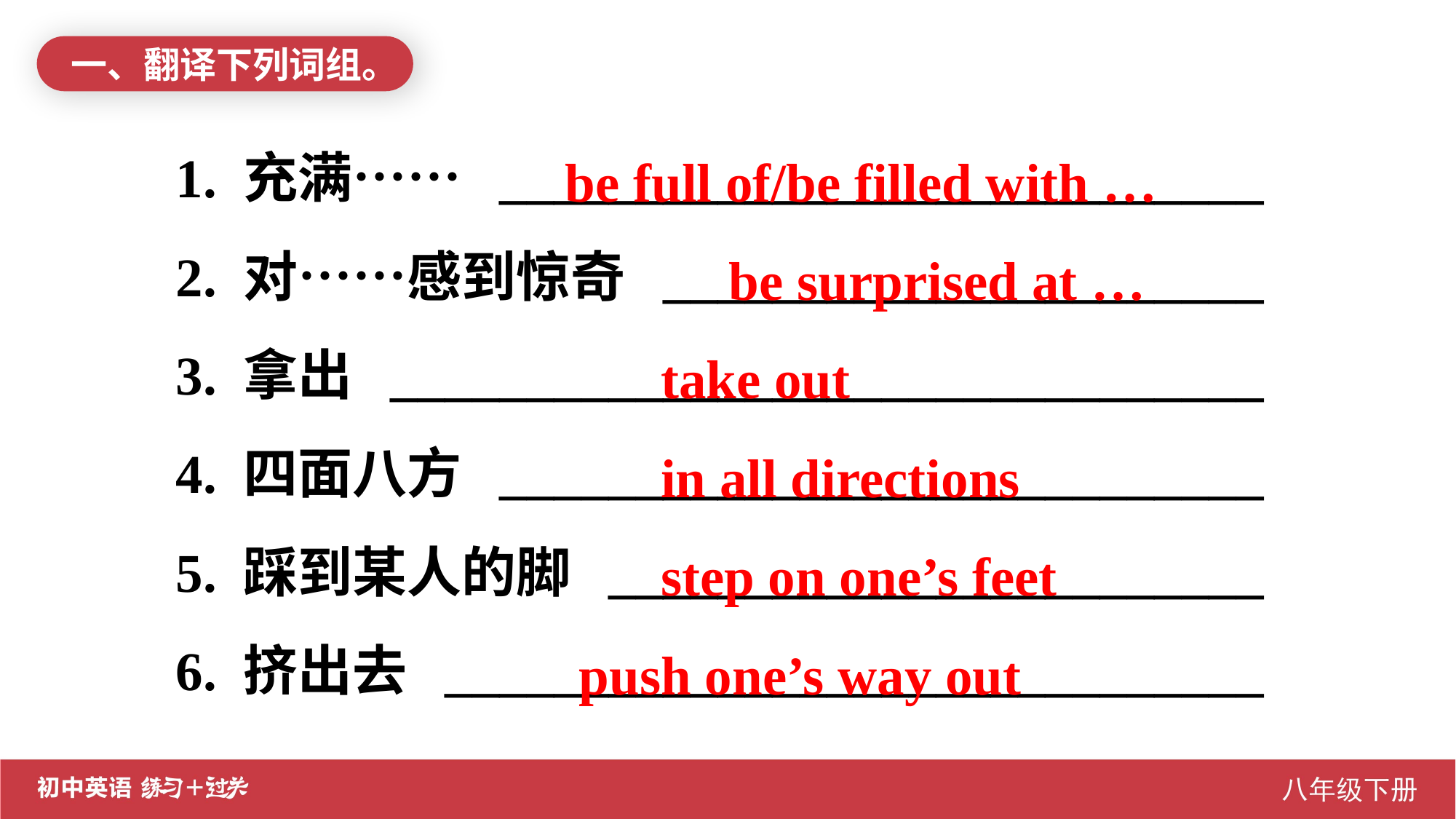

一、翻译下列词组。
1. 充满……  ____________________________
2. 对……感到惊奇  ______________________
3. 拿出  ________________________________
4. 四面八方  ____________________________
5. 踩到某人的脚  ________________________
6. 挤出去  ______________________________
  be full of/be filled with …
              be surprised at …
         take out
         in all directions
         step on one’s feet
   push one’s way out